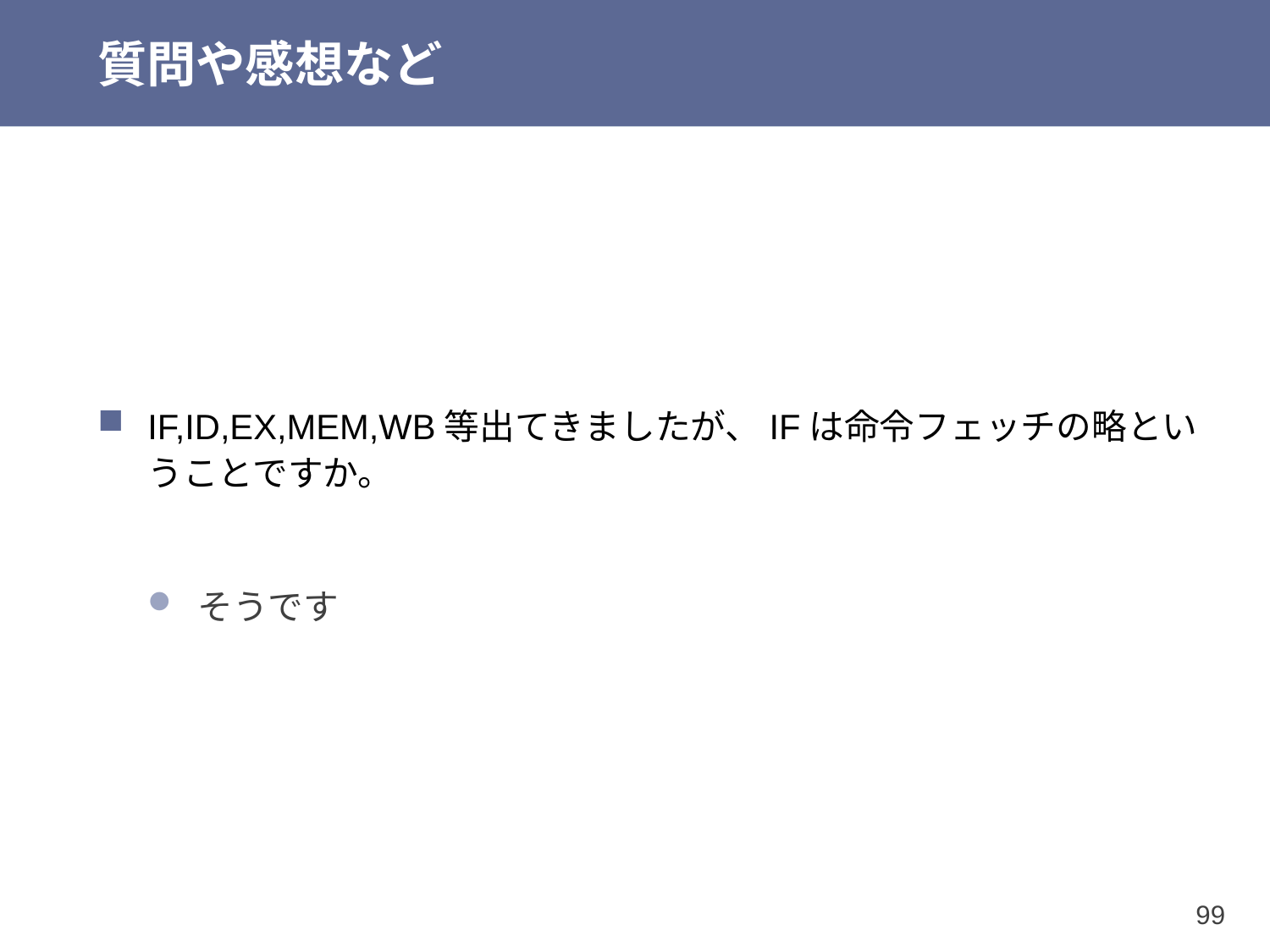

# 質問や感想など
IF,ID,EX,MEM,WB等出てきましたが、IFは命令フェッチの略ということですか。

そうです